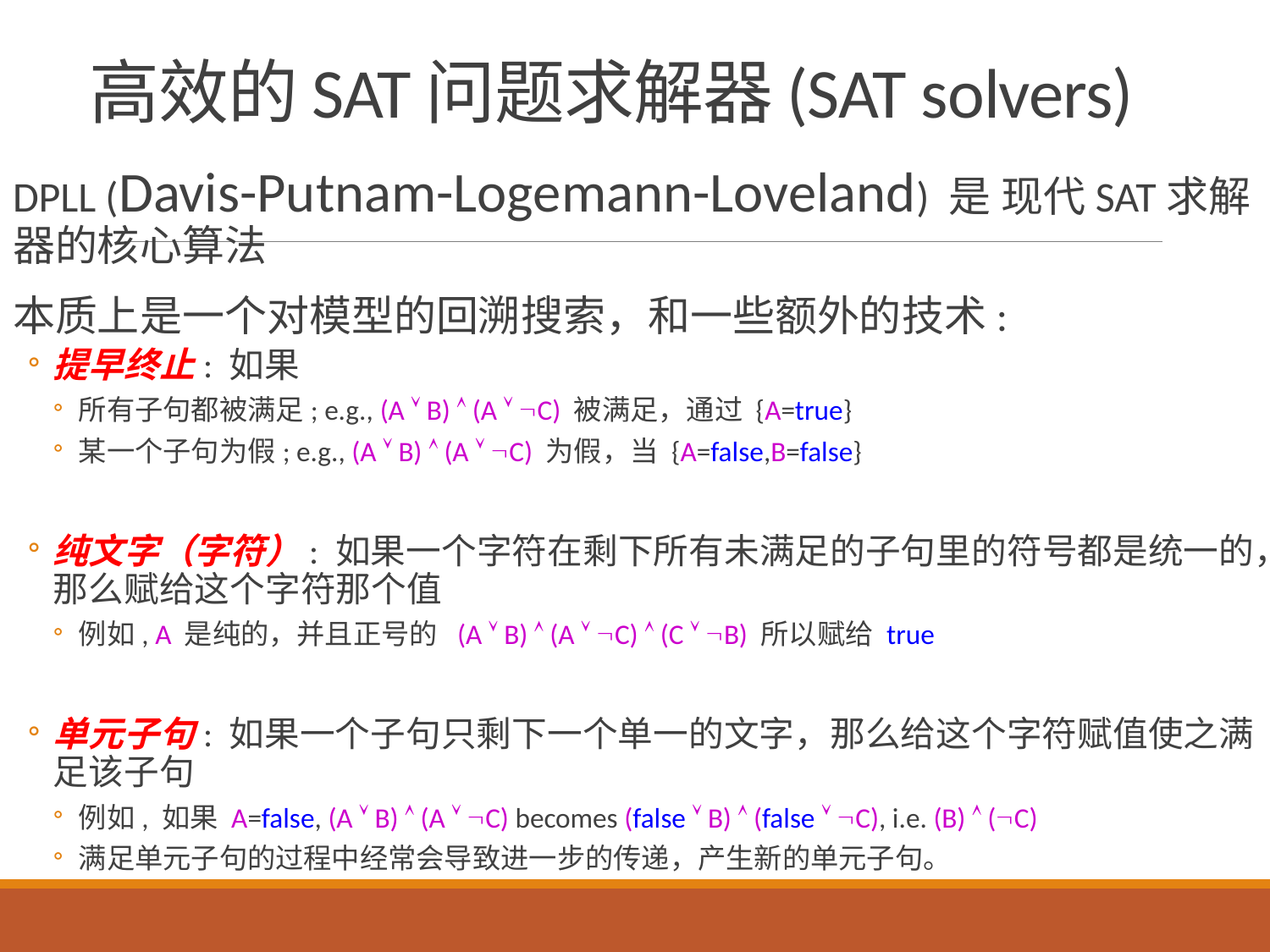

# 高效的SAT问题求解器(SAT solvers)
DPLL (Davis-Putnam-Logemann-Loveland) 是 现代SAT求解器的核心算法
本质上是一个对模型的回溯搜索，和一些额外的技术:
提早终止: 如果
所有子句都被满足; e.g., (A ∨ B) ∧ (A ∨ ¬C) 被满足，通过 {A=true}
某一个子句为假; e.g., (A ∨ B) ∧ (A ∨ ¬C) 为假，当 {A=false,B=false}

纯文字（字符）: 如果一个字符在剩下所有未满足的子句里的符号都是统一的，那么赋给这个字符那个值
例如, A 是纯的，并且正号的  (A ∨ B) ∧ (A ∨ ¬C) ∧ (C ∨ ¬B) 所以赋给 true

单元子句: 如果一个子句只剩下一个单一的文字，那么给这个字符赋值使之满足该子句
例如, 如果 A=false, (A ∨ B) ∧ (A ∨ ¬C) becomes (false ∨ B) ∧ (false ∨ ¬C), i.e. (B) ∧ (¬C)
满足单元子句的过程中经常会导致进一步的传递，产生新的单元子句。